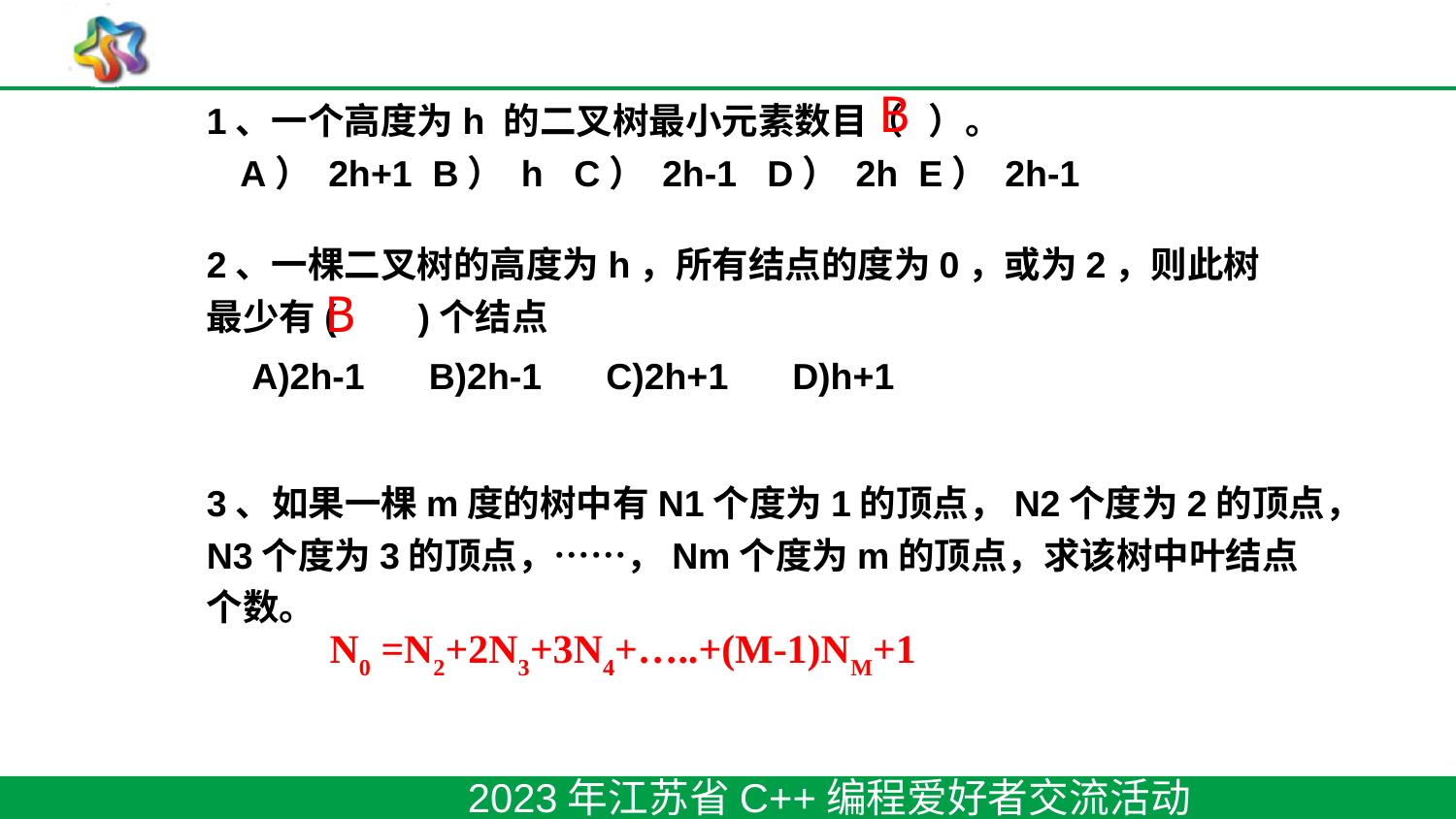

B
1、一个高度为h 的二叉树最小元素数目（   ）。
   A） 2h+1  B） h   C） 2h-1   D） 2h  E） 2h-1
2、一棵二叉树的高度为h，所有结点的度为0，或为2，则此树最少有(        )个结点
　A)2h-1 　B)2h-1 　C)2h+1 　D)h+1

B
3、如果一棵m度的树中有N1个度为1的顶点，N2个度为2的顶点，N3个度为3的顶点，……，Nm个度为m的顶点，求该树中叶结点个数。
N0 =N2+2N3+3N4+…..+(M-1)NM+1